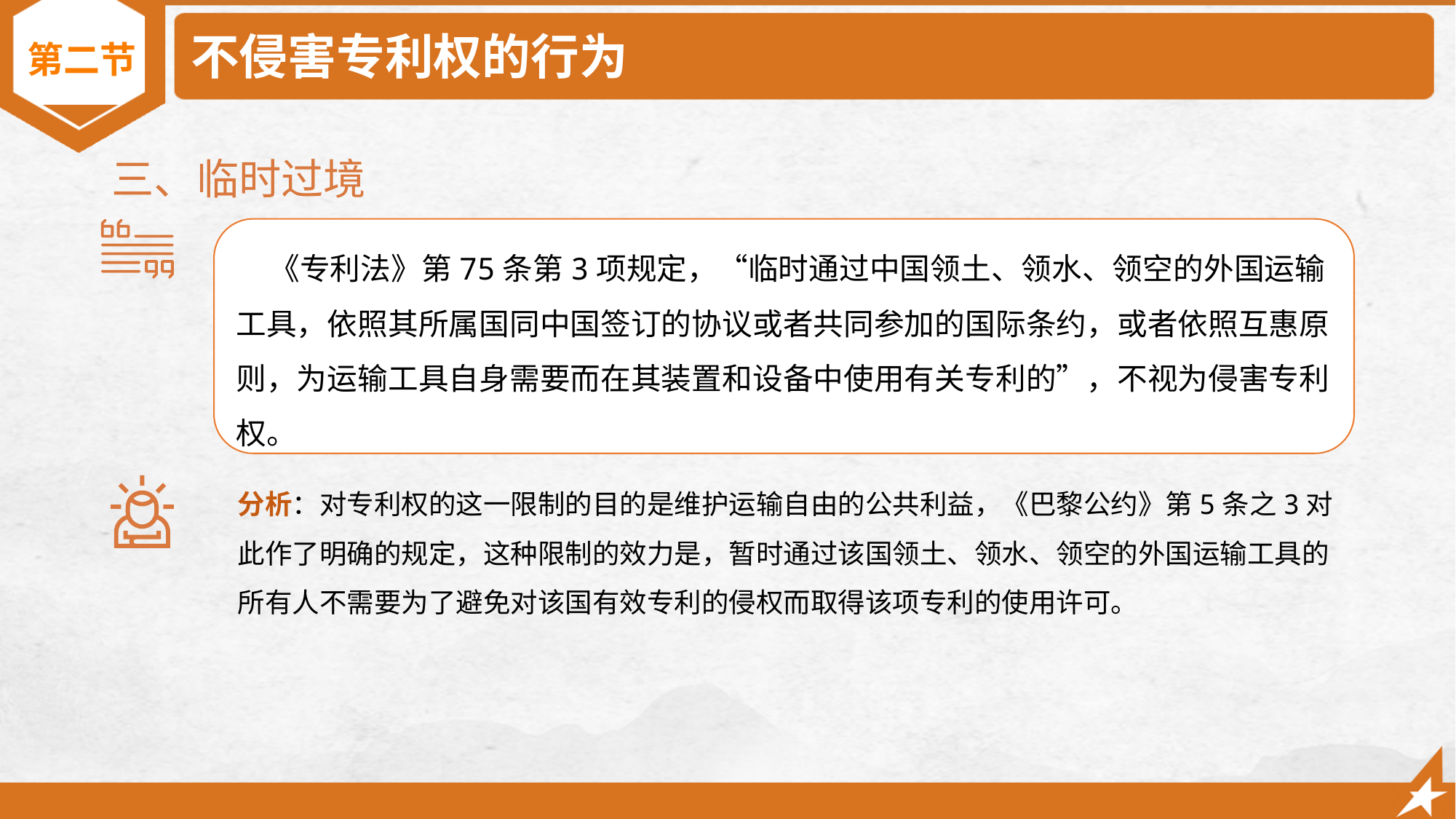

# 不侵害专利权的行为
第二节
三、临时过境

   《专利法》第75条第3项规定，“临时通过中国领土、领水、领空的外国运输工具，依照其所属国同中国签订的协议或者共同参加的国际条约，或者依照互惠原则，为运输工具自身需要而在其装置和设备中使用有关专利的”，不视为侵害专利权。

分析：对专利权的这一限制的目的是维护运输自由的公共利益，《巴黎公约》第5条之3对此作了明确的规定，这种限制的效力是，暂时通过该国领土、领水、领空的外国运输工具的所有人不需要为了避免对该国有效专利的侵权而取得该项专利的使用许可。